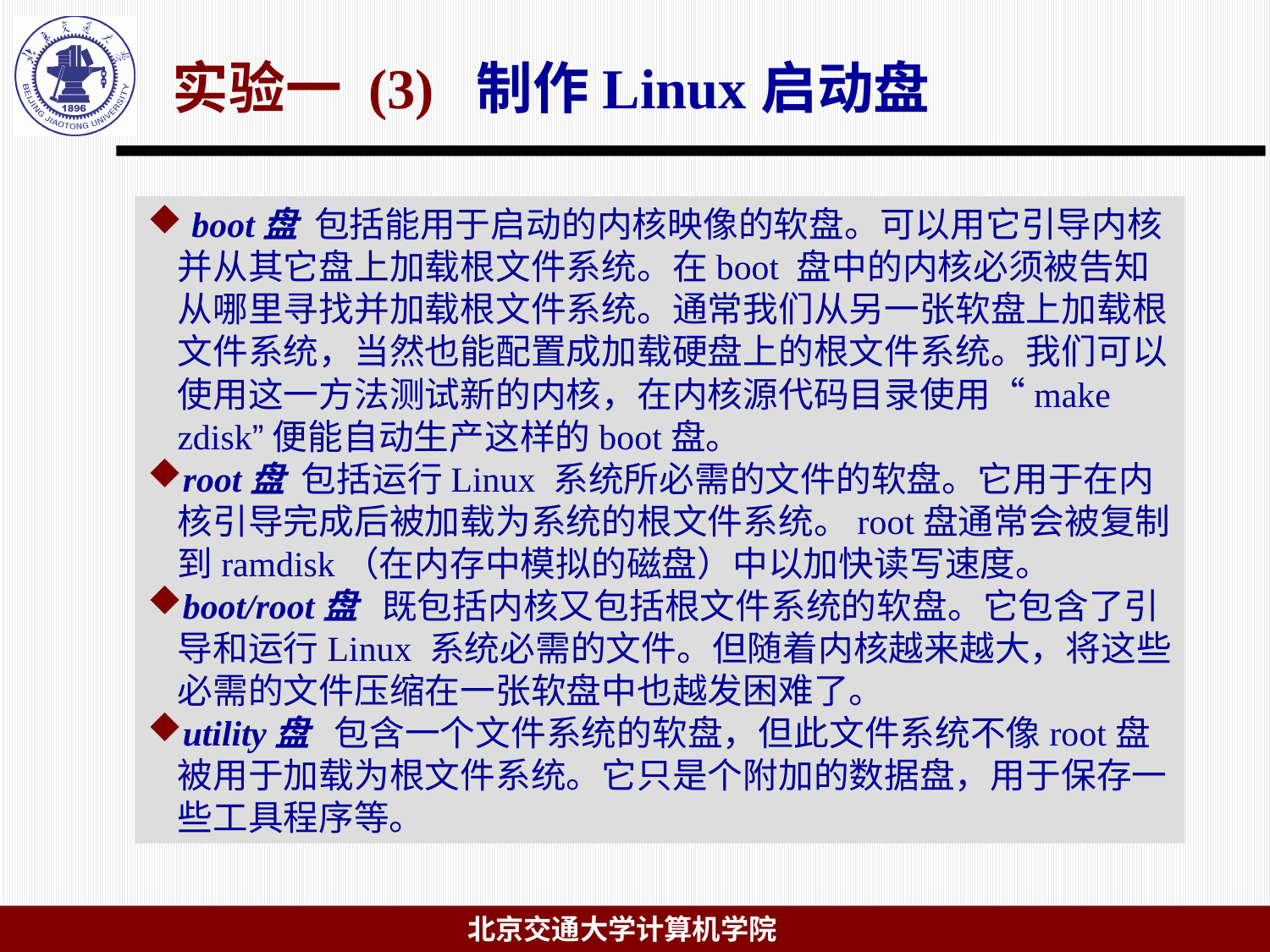

实验一 (3)  制作Linux启动盘

 boot盘  包括能用于启动的内核映像的软盘。可以用它引导内核并从其它盘上加载根文件系统。在boot 盘中的内核必须被告知从哪里寻找并加载根文件系统。通常我们从另一张软盘上加载根文件系统，当然也能配置成加载硬盘上的根文件系统。我们可以使用这一方法测试新的内核，在内核源代码目录使用“make zdisk”便能自动生产这样的boot盘。
root盘  包括运行Linux 系统所必需的文件的软盘。它用于在内核引导完成后被加载为系统的根文件系统。root盘通常会被复制到ramdisk（在内存中模拟的磁盘）中以加快读写速度。
boot/root盘   既包括内核又包括根文件系统的软盘。它包含了引导和运行Linux 系统必需的文件。但随着内核越来越大，将这些必需的文件压缩在一张软盘中也越发困难了。
utility盘   包含一个文件系统的软盘，但此文件系统不像root盘被用于加载为根文件系统。它只是个附加的数据盘，用于保存一些工具程序等。